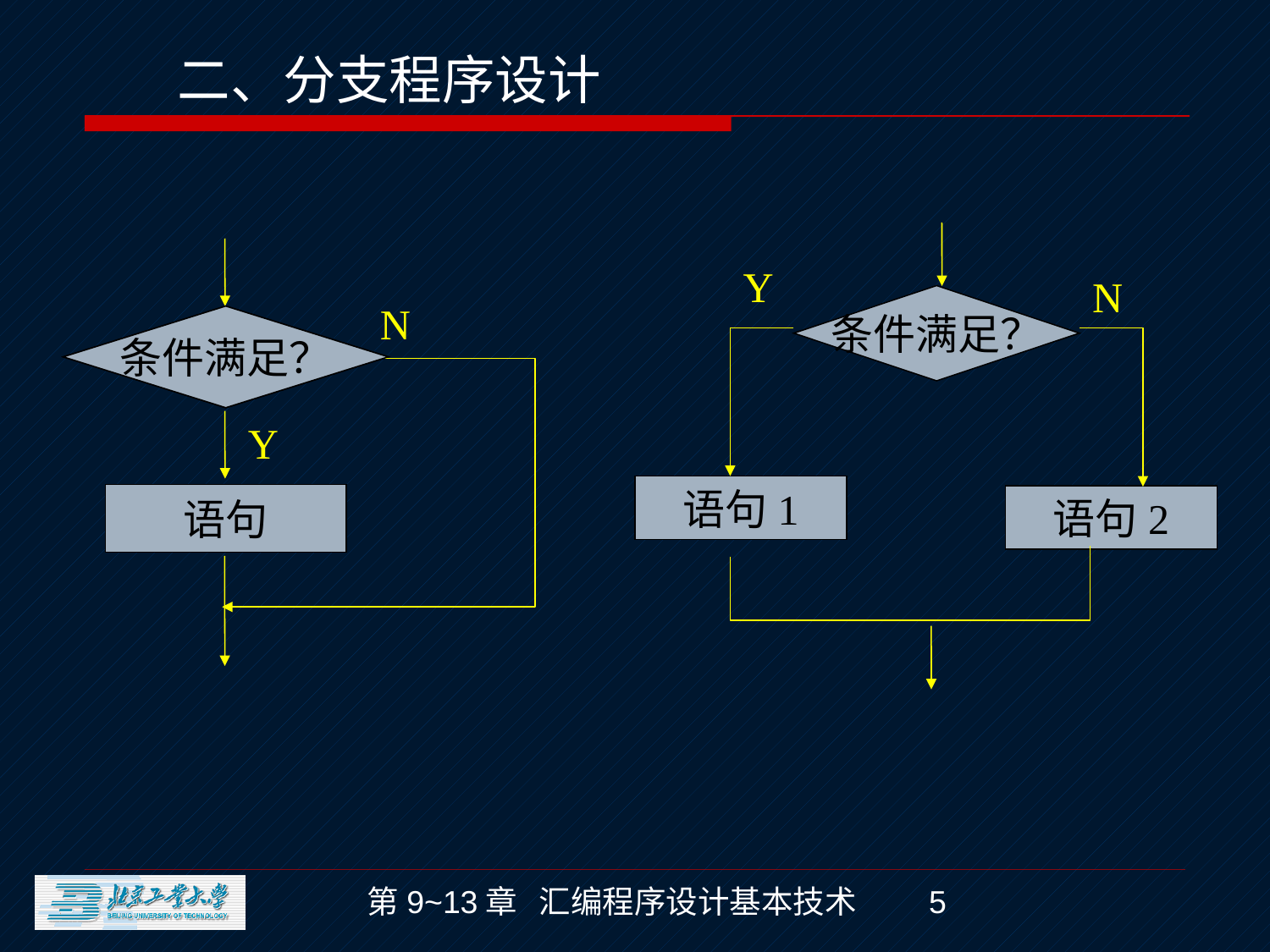

二、分支程序设计

Y
N
条件满足？

语句1
语句2

N
条件满足？
条件满足？

Y
语句